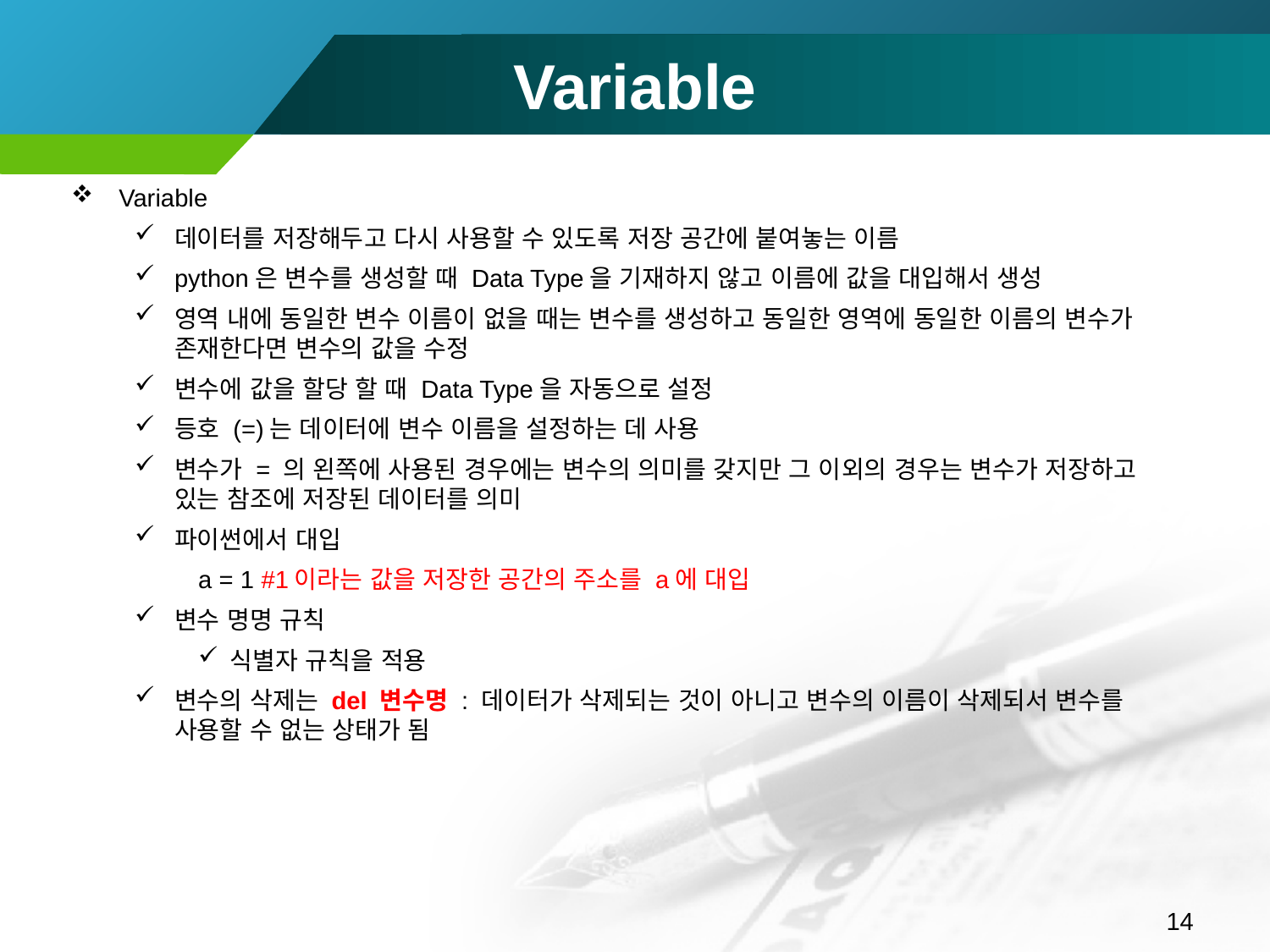

# Variable
Variable
데이터를 저장해두고 다시 사용할 수 있도록 저장 공간에 붙여놓는 이름
python은 변수를 생성할 때 Data Type을 기재하지 않고 이름에 값을 대입해서 생성
영역 내에 동일한 변수 이름이 없을 때는 변수를 생성하고 동일한 영역에 동일한 이름의 변수가 존재한다면 변수의 값을 수정
변수에 값을 할당 할 때 Data Type을 자동으로 설정
등호 (=)는 데이터에 변수 이름을 설정하는 데 사용
변수가 = 의 왼쪽에 사용된 경우에는 변수의 의미를 갖지만 그 이외의 경우는 변수가 저장하고 있는 참조에 저장된 데이터를 의미
파이썬에서 대입
a = 1 #1이라는 값을 저장한 공간의 주소를 a에 대입
변수 명명 규칙
식별자 규칙을 적용
변수의 삭제는 del 변수명 : 데이터가 삭제되는 것이 아니고 변수의 이름이 삭제되서 변수를 사용할 수 없는 상태가 됨
14